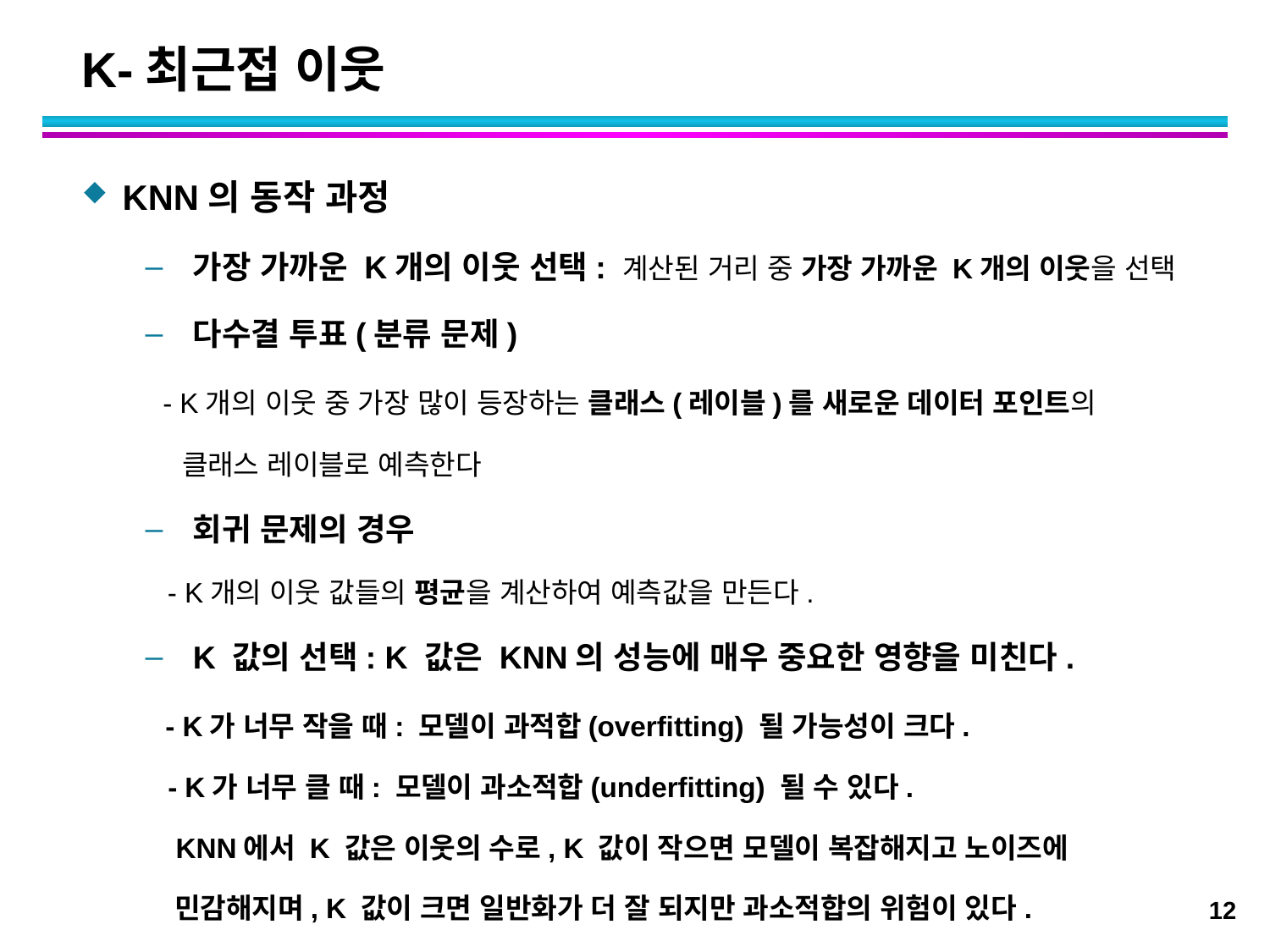

K-최근접 이웃
KNN의 동작 과정
가장 가까운 K개의 이웃 선택: 계산된 거리 중 가장 가까운 K개의 이웃을 선택
다수결 투표(분류 문제)
    - K개의 이웃 중 가장 많이 등장하는 클래스(레이블)를 새로운 데이터 포인트의
      클래스 레이블로 예측한다
회귀 문제의 경우
     - K개의 이웃 값들의 평균을 계산하여 예측값을 만든다.
K 값의 선택: K 값은 KNN의 성능에 매우 중요한 영향을 미친다.
          - K가 너무 작을 때: 모델이 과적합(overfitting) 될 가능성이 크다.
           - K가 너무 클 때: 모델이 과소적합(underfitting) 될 수 있다.
            KNN에서 K 값은 이웃의 수로, K 값이 작으면 모델이 복잡해지고 노이즈에
           민감해지며, K 값이 크면 일반화가 더 잘 되지만 과소적합의 위험이 있다.